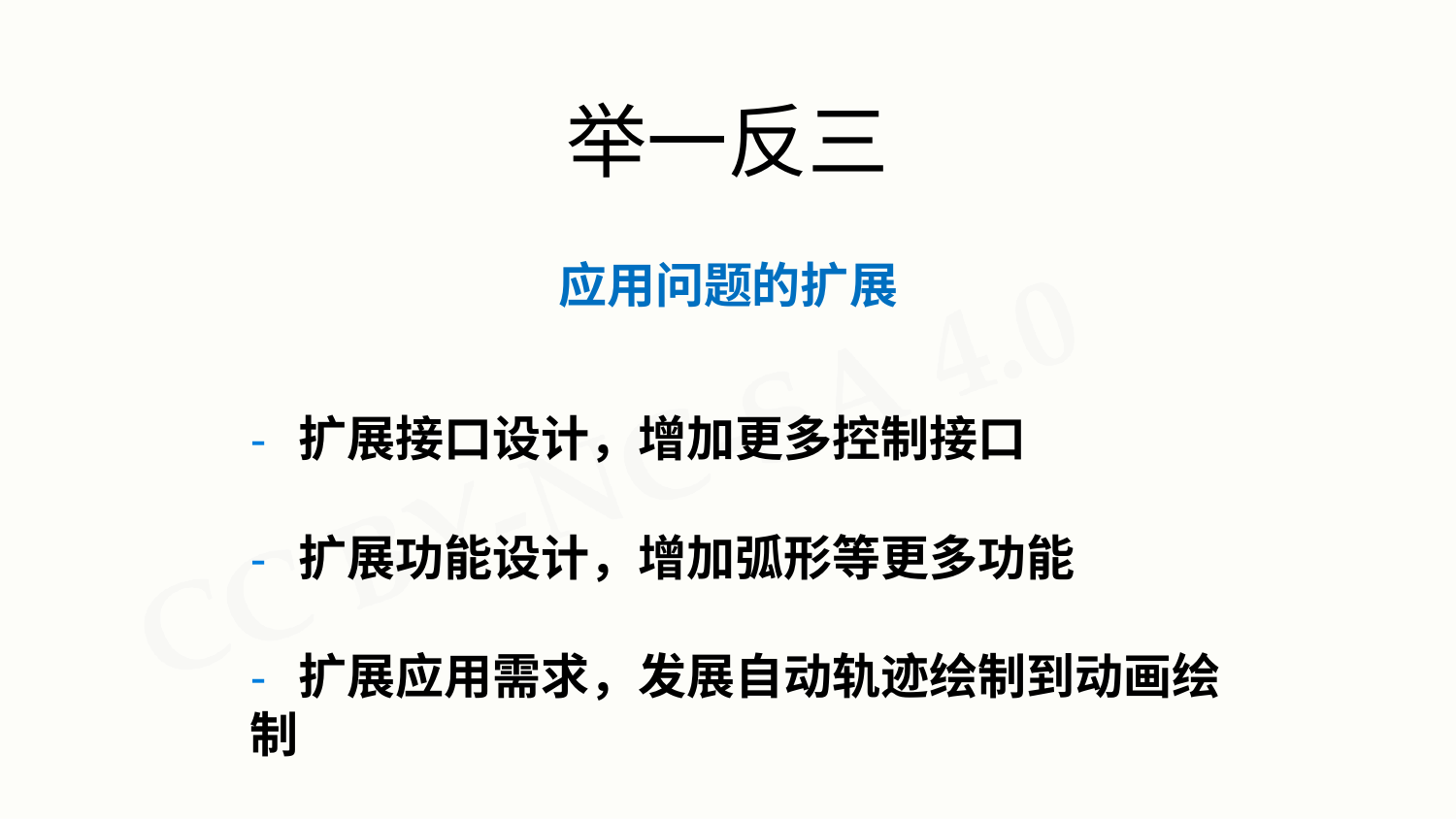

# 举一反三
应用问题的扩展

- 扩展接口设计，增加更多控制接口

- 扩展功能设计，增加弧形等更多功能

- 扩展应用需求，发展自动轨迹绘制到动画绘制